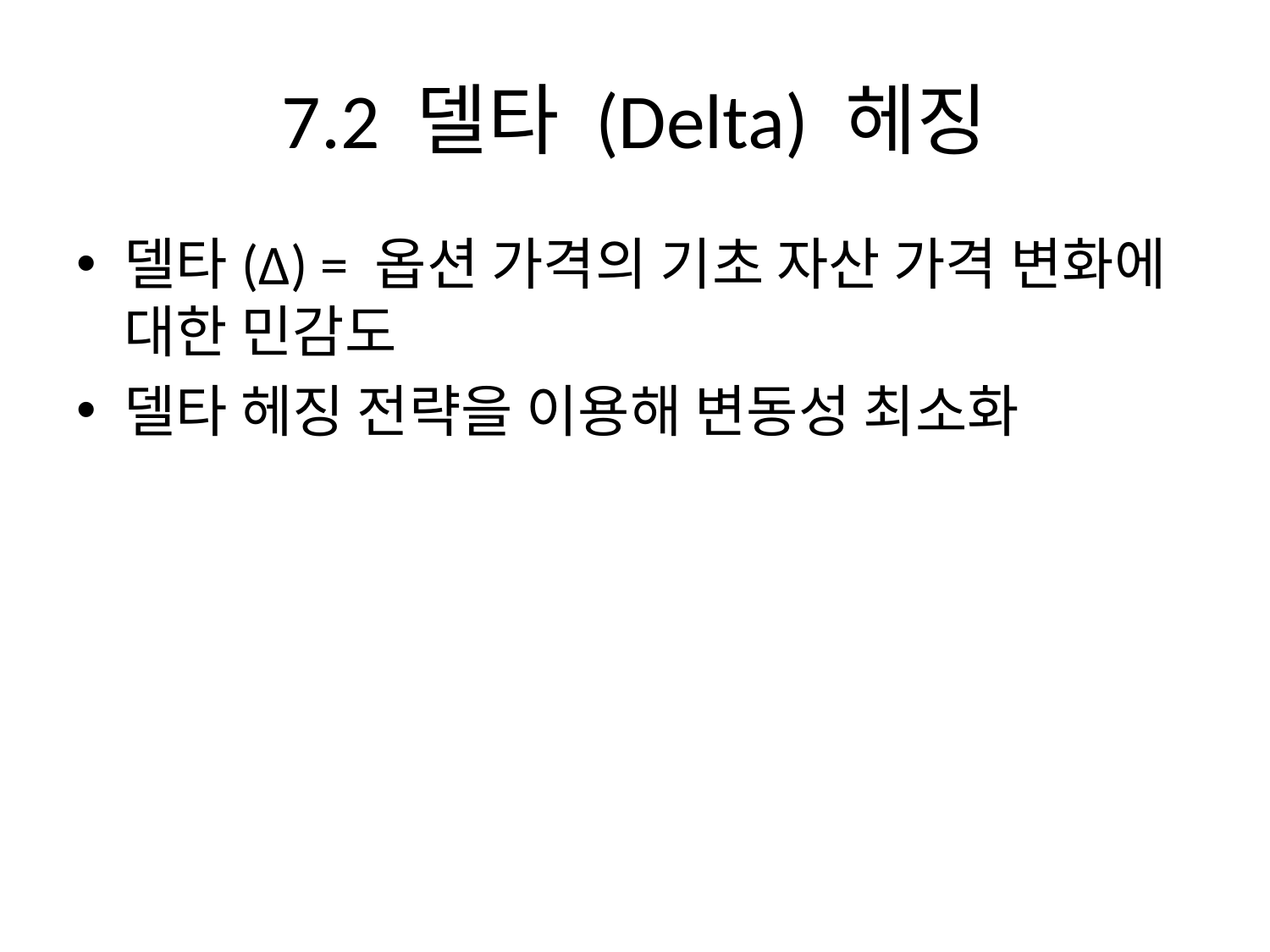

# 7.2 델타 (Delta) 헤징
델타(Δ) = 옵션 가격의 기초 자산 가격 변화에 대한 민감도
델타 헤징 전략을 이용해 변동성 최소화